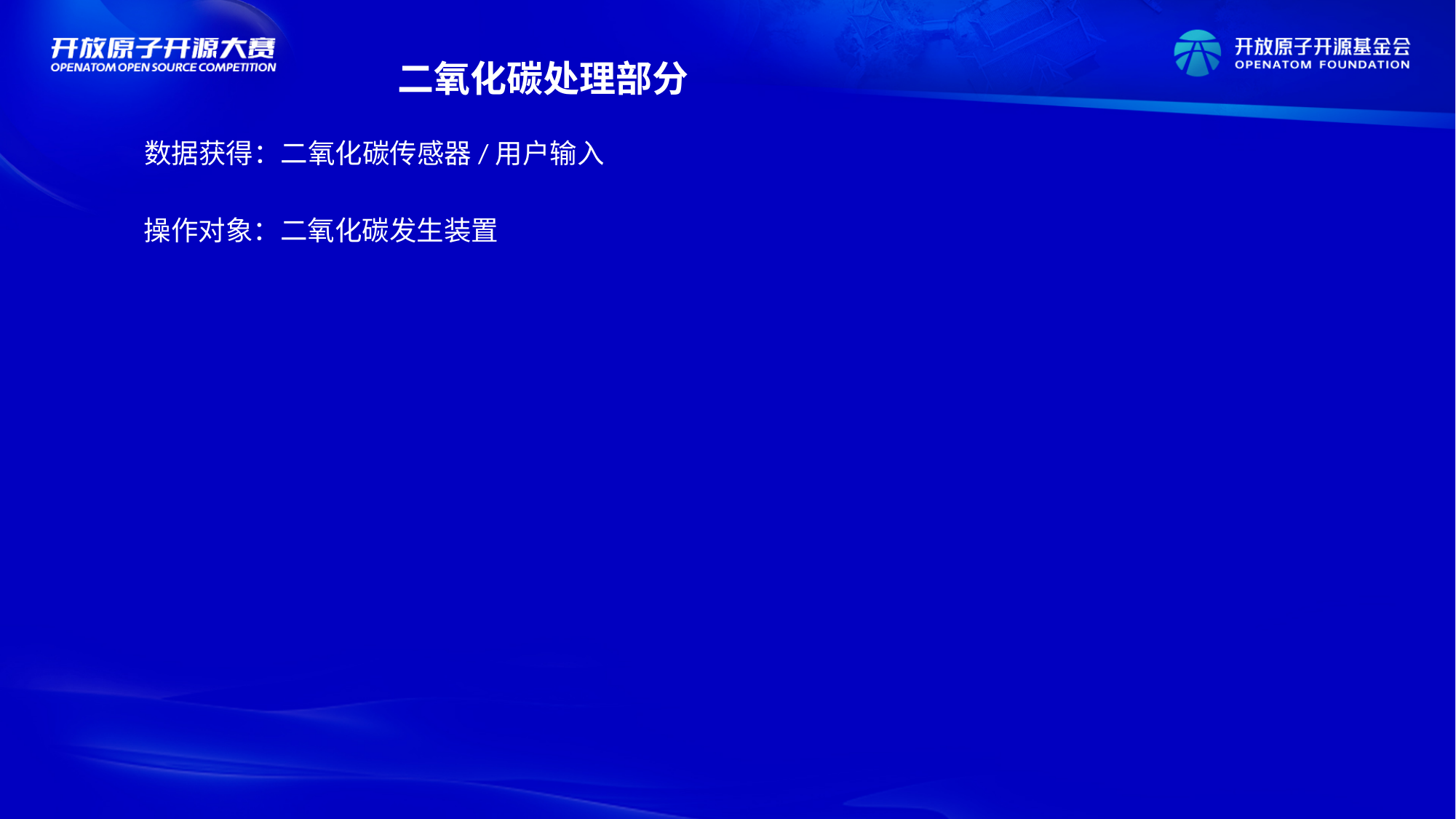

二氧化碳处理部分
数据获得：二氧化碳传感器/用户输入
操作对象：二氧化碳发生装置